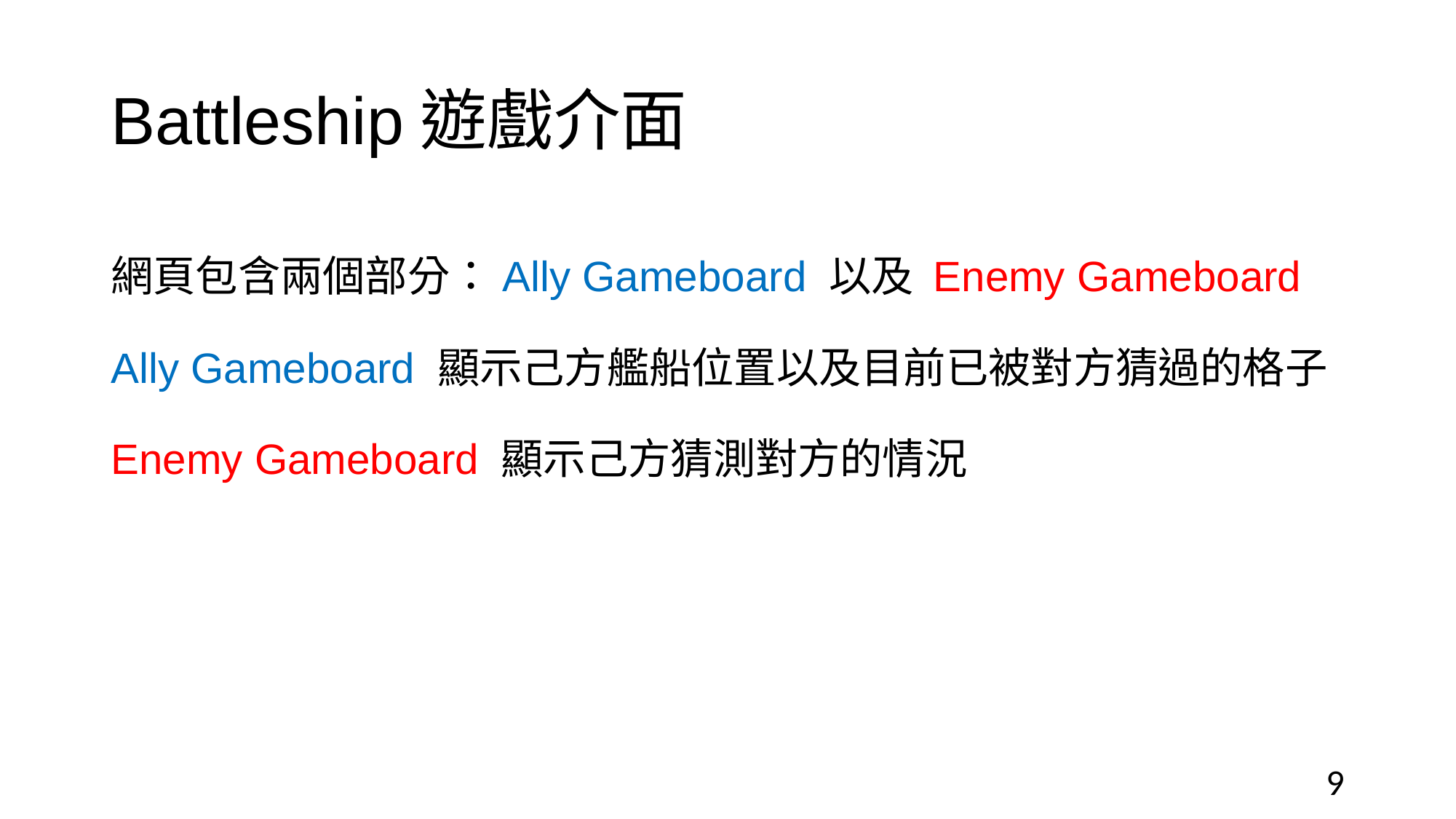

# Battleship遊戲介面
網頁包含兩個部分：Ally Gameboard 以及 Enemy Gameboard
Ally Gameboard 顯示己方艦船位置以及目前已被對方猜過的格子
Enemy Gameboard 顯示己方猜測對方的情況

9